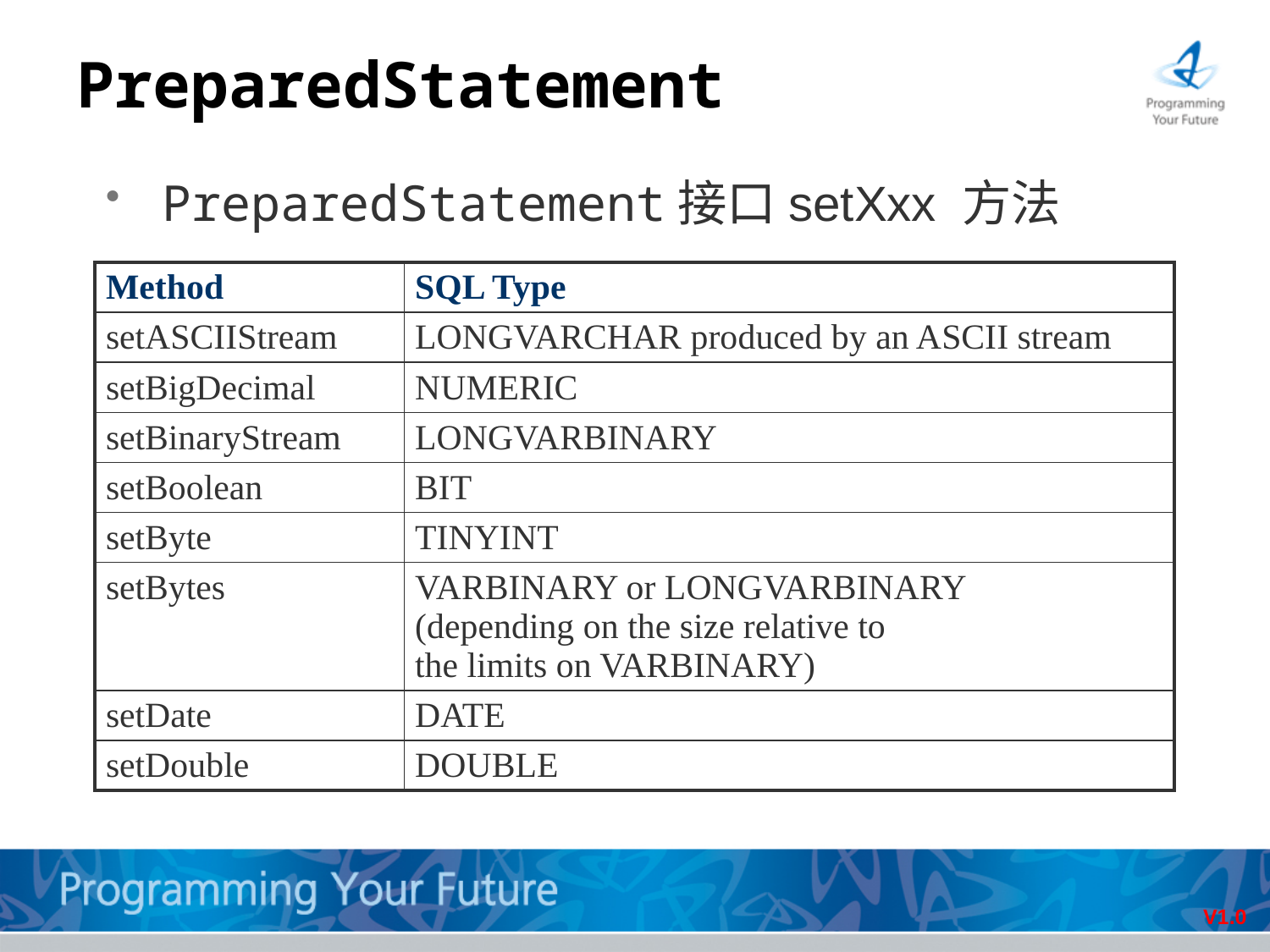

# PreparedStatement
PreparedStatement接口setXxx 方法
| Method | SQL Type |
| --- | --- |
| setASCIIStream | LONGVARCHAR produced by an ASCII stream |
| setBigDecimal | NUMERIC |
| setBinaryStream | LONGVARBINARY |
| setBoolean | BIT |
| setByte | TINYINT |
| setBytes | VARBINARY or LONGVARBINARY (depending on the size relative to the limits on VARBINARY) |
| setDate | DATE |
| setDouble | DOUBLE |